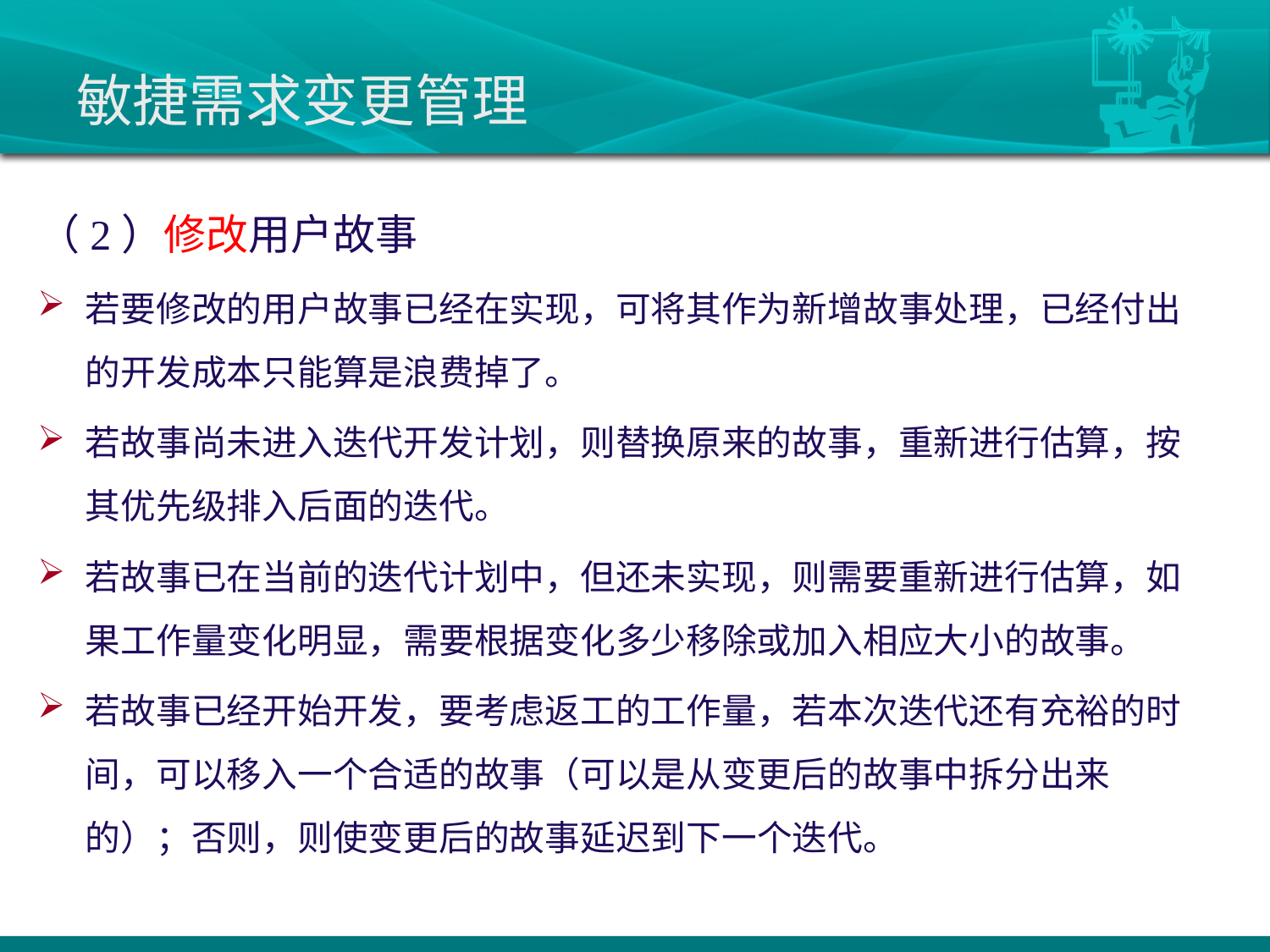

# 敏捷需求变更管理
（2）修改用户故事
若要修改的用户故事已经在实现，可将其作为新增故事处理，已经付出的开发成本只能算是浪费掉了。
若故事尚未进入迭代开发计划，则替换原来的故事，重新进行估算，按其优先级排入后面的迭代。
若故事已在当前的迭代计划中，但还未实现，则需要重新进行估算，如果工作量变化明显，需要根据变化多少移除或加入相应大小的故事。
若故事已经开始开发，要考虑返工的工作量，若本次迭代还有充裕的时间，可以移入一个合适的故事（可以是从变更后的故事中拆分出来的）；否则，则使变更后的故事延迟到下一个迭代。